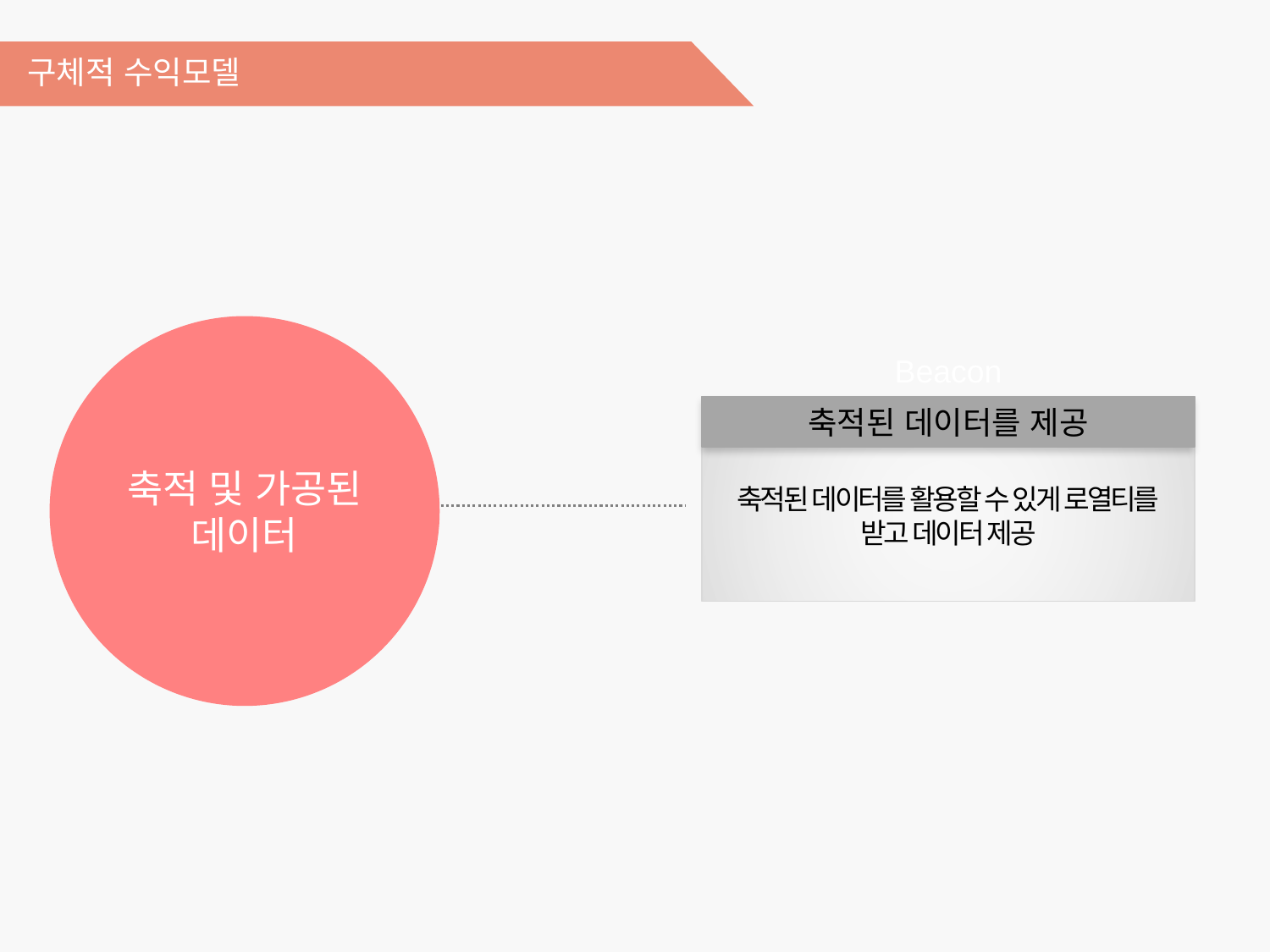

구체적 수익모델
축적 및 가공된
데이터
Beacon
축적된 데이터를 제공
축적된 데이터를 활용할 수 있게 로열티를
받고 데이터 제공